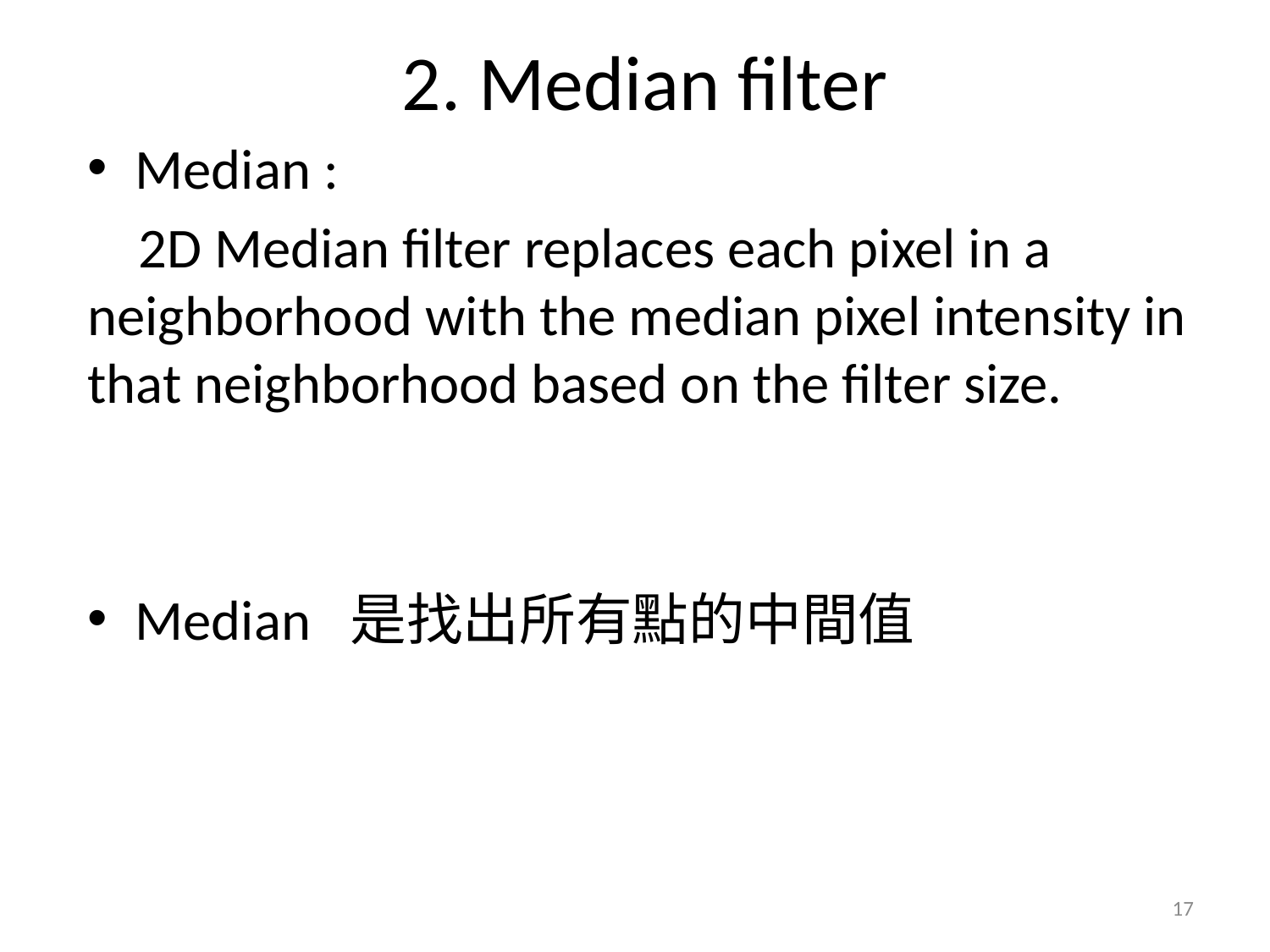

# 2. Median filter
Median :
    2D Median filter replaces each pixel in a neighborhood with the median pixel intensity in that neighborhood based on the filter size.

Median  是找出所有點的中間值
17